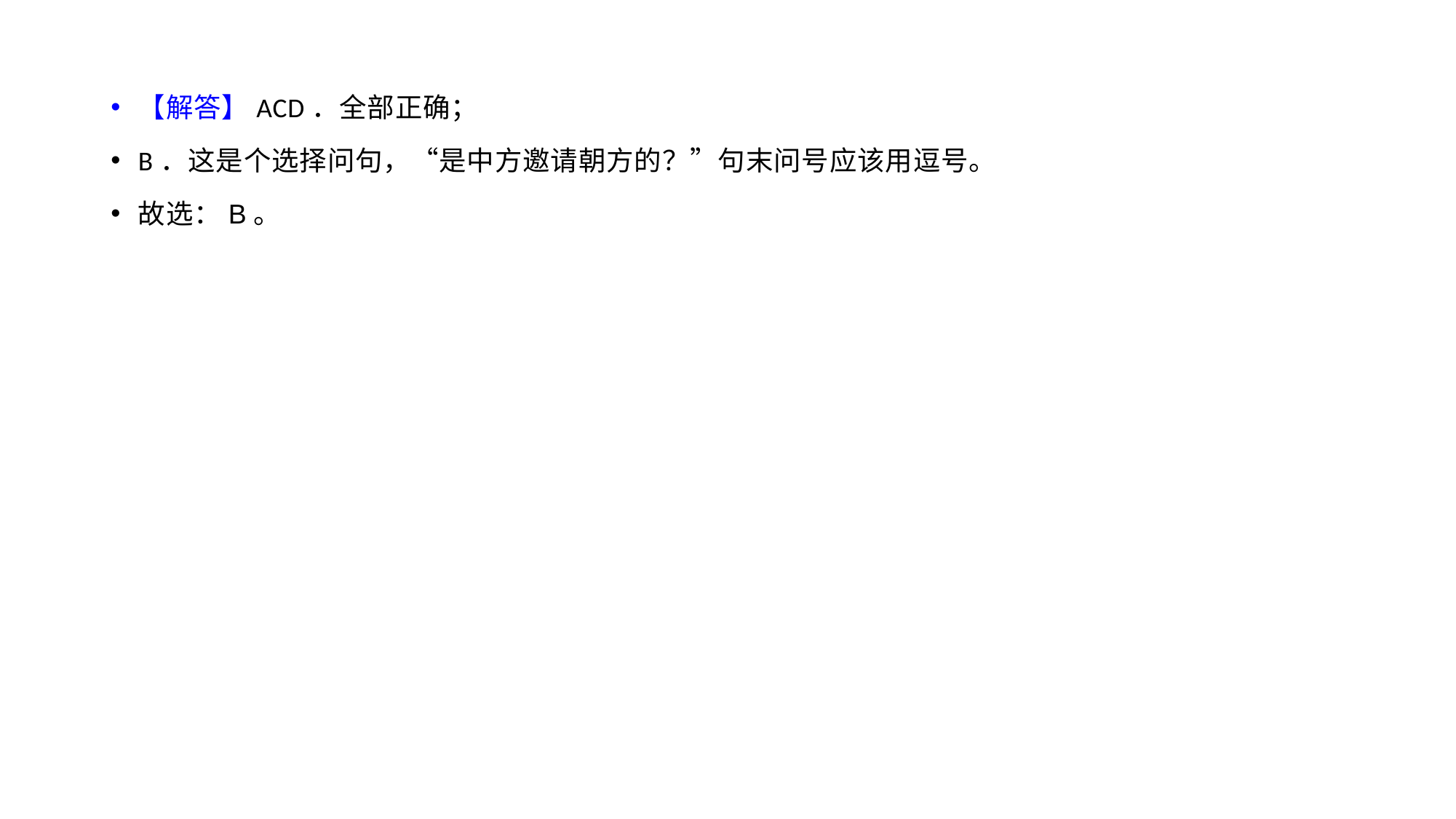

【解答】ACD．全部正确；
B．这是个选择问句，“是中方邀请朝方的？”句末问号应该用逗号。
故选：B。